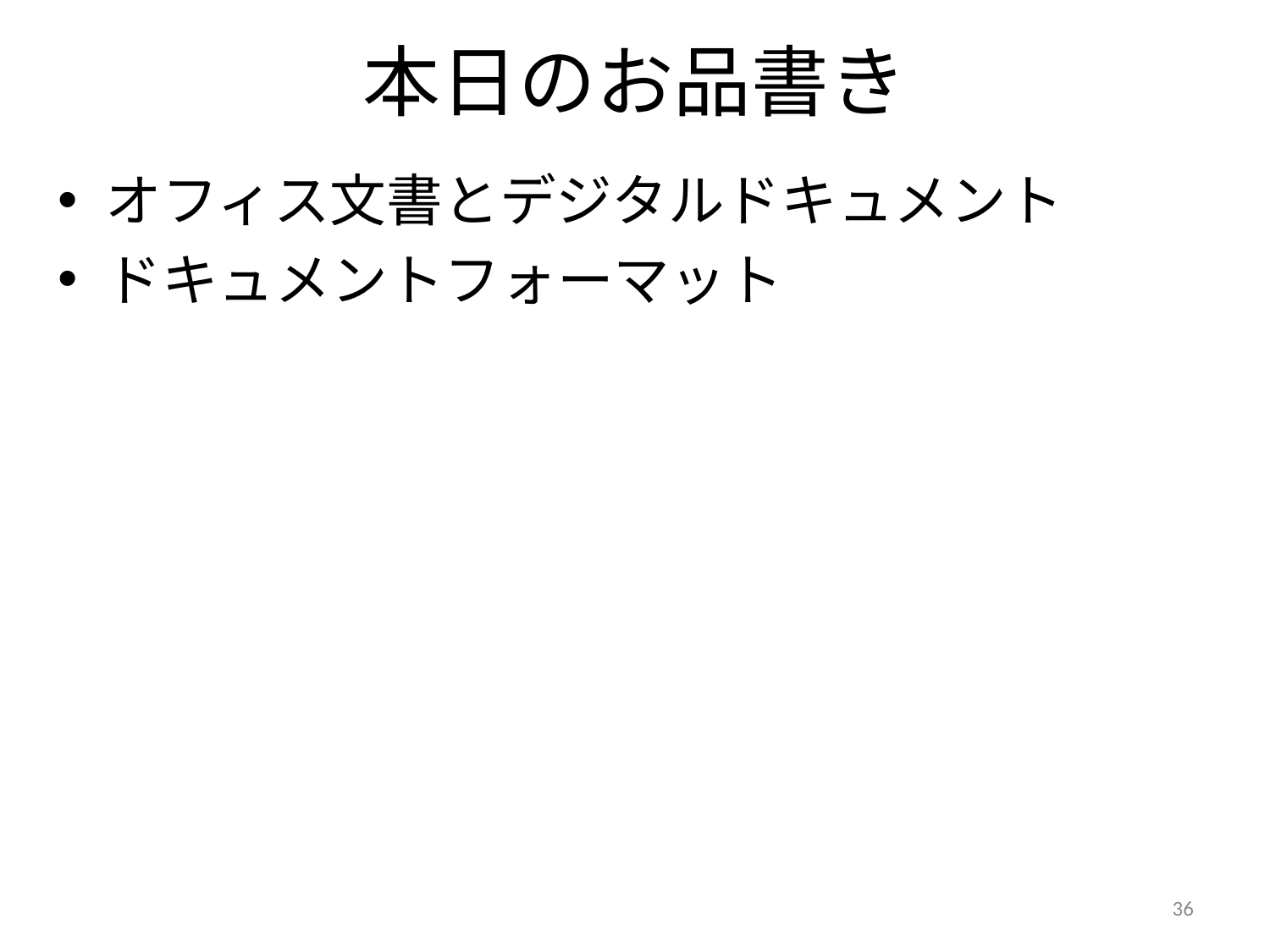

# 本日のお品書き
オフィス文書とデジタルドキュメント
ドキュメントフォーマット

36